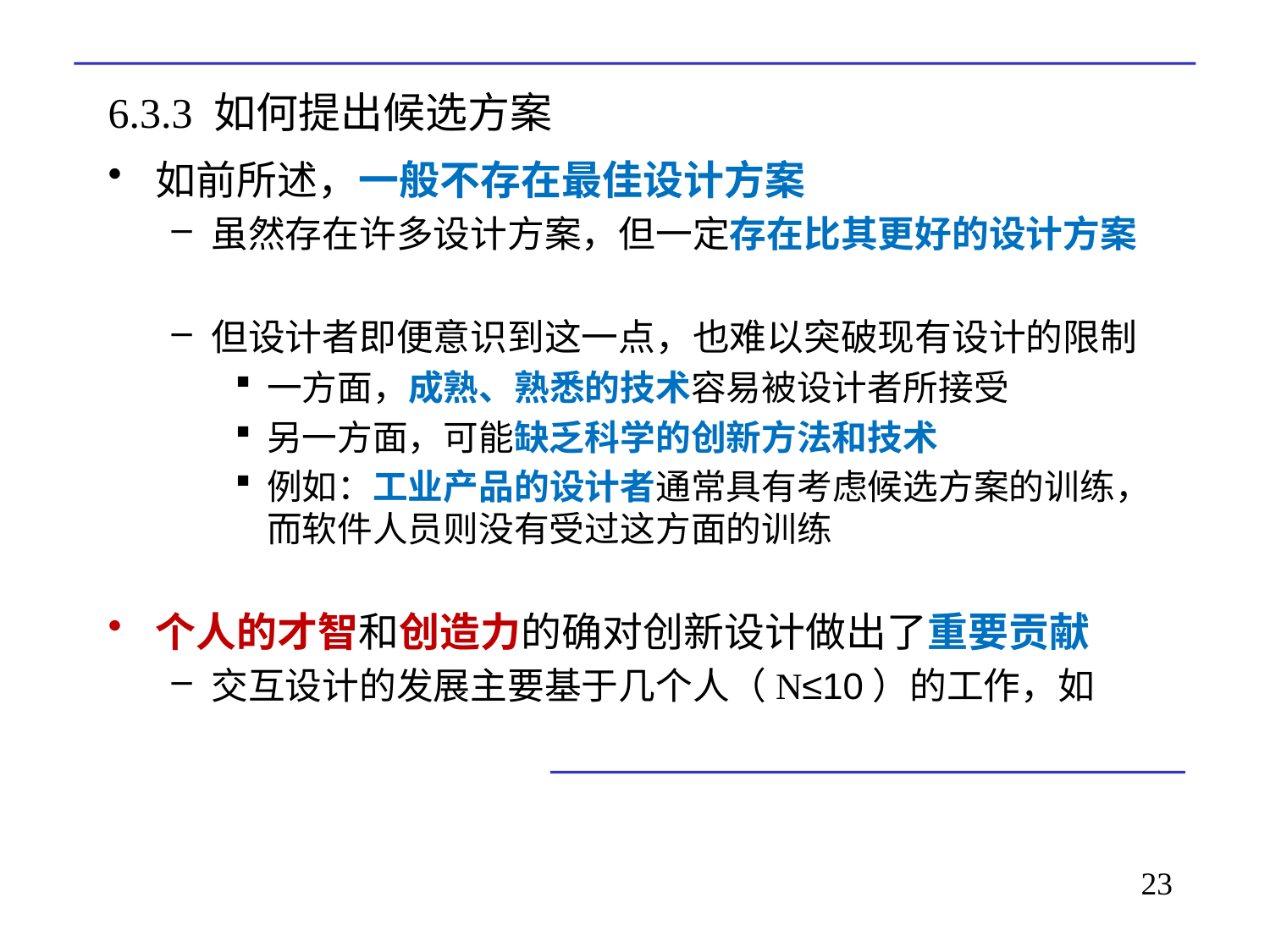

# 6.3.3 如何提出候选方案
如前所述，一般不存在最佳设计方案
虽然存在许多设计方案，但一定存在比其更好的设计方案

但设计者即便意识到这一点，也难以突破现有设计的限制
一方面，成熟、熟悉的技术容易被设计者所接受
另一方面，可能缺乏科学的创新方法和技术
例如：工业产品的设计者通常具有考虑候选方案的训练，而软件人员则没有受过这方面的训练

个人的才智和创造力的确对创新设计做出了重要贡献
交互设计的发展主要基于几个人（N≤10）的工作，如
23